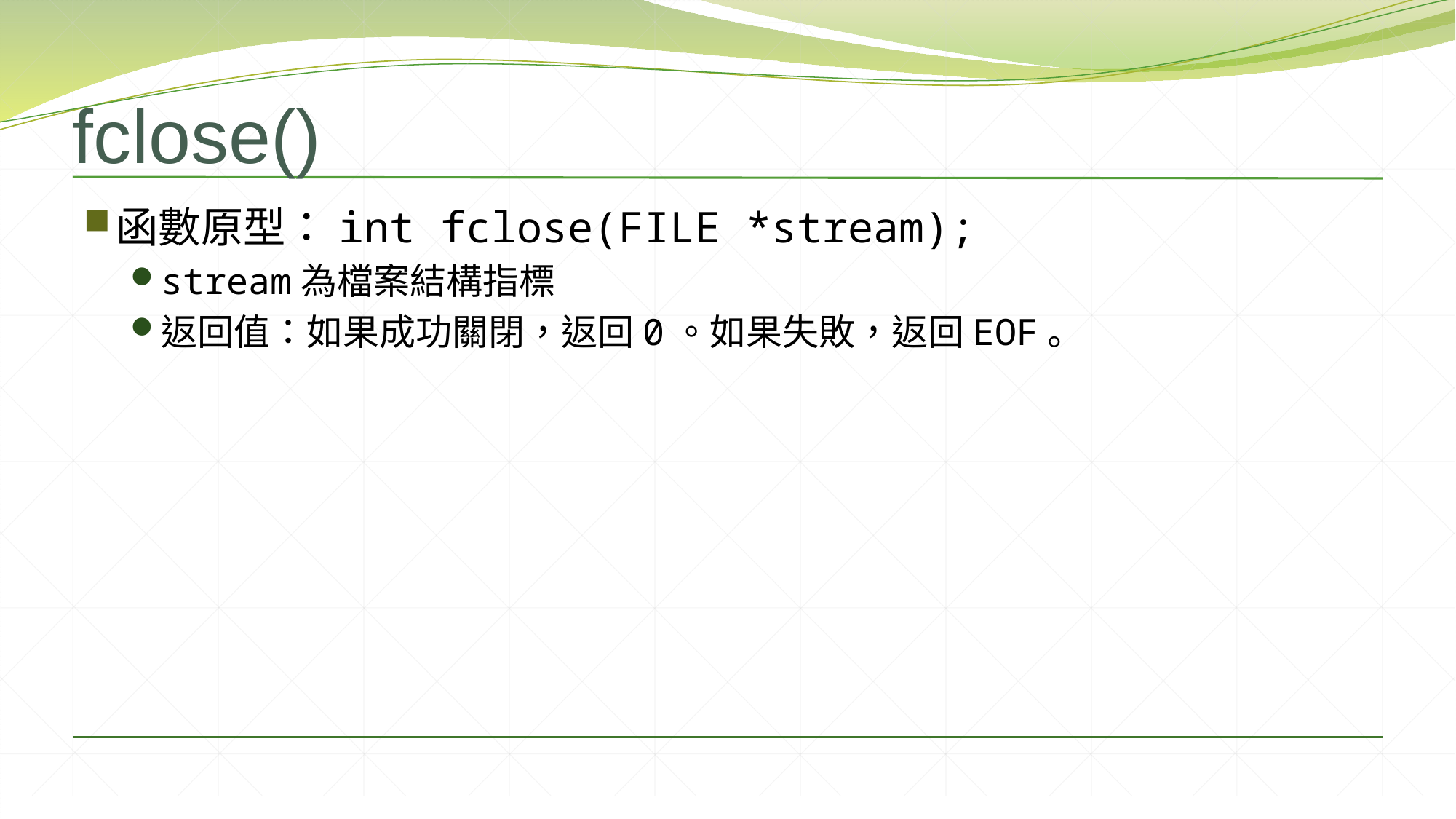

# fclose()
函數原型：int fclose(FILE *stream);
stream為檔案結構指標
返回值：如果成功關閉，返回0。如果失敗，返回EOF。